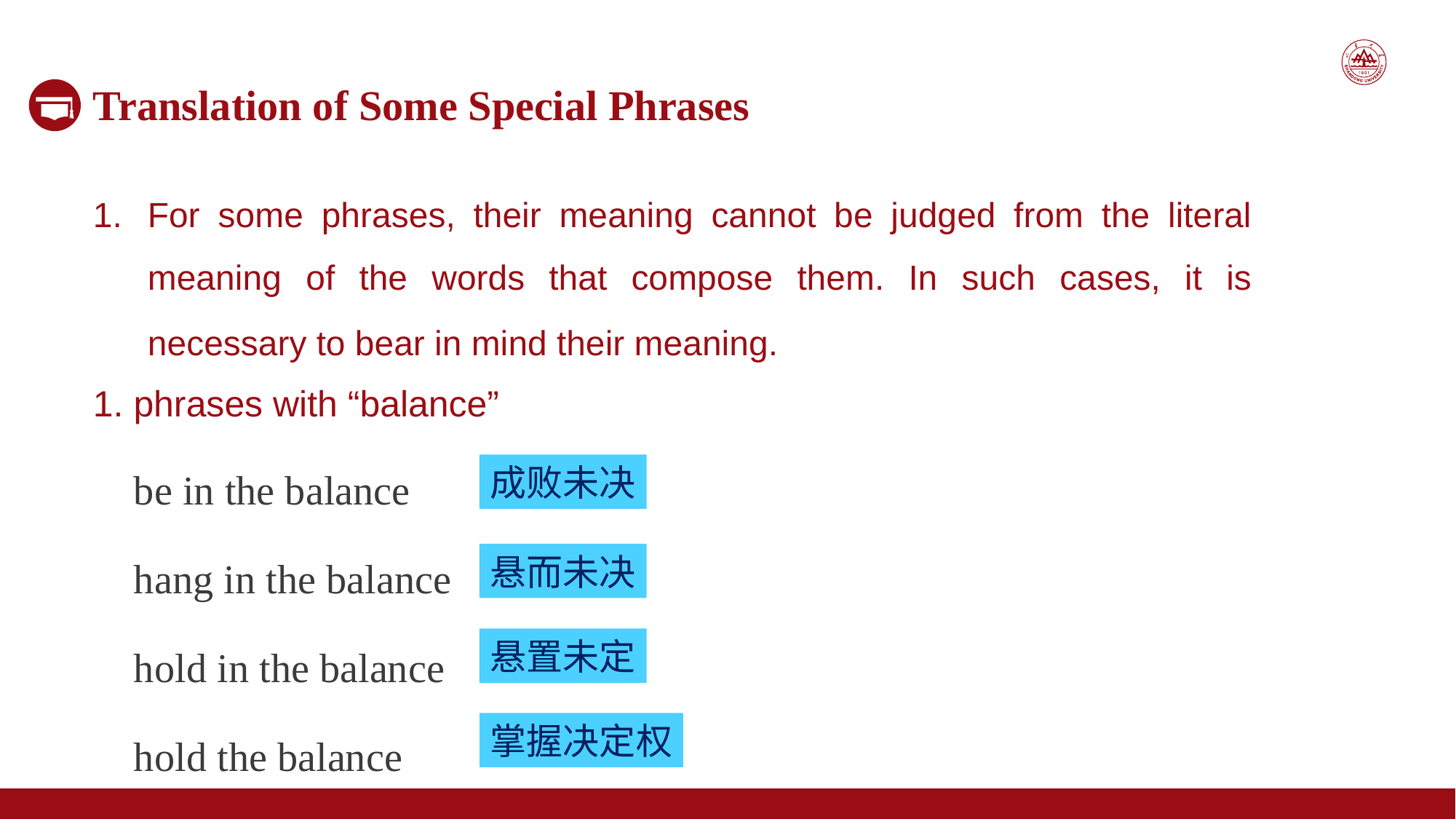

Translation of Some Special Phrases

For some phrases, their meaning cannot be judged from the literal meaning of the words that compose them. In such cases, it is necessary to bear in mind their meaning.
1. phrases with “balance”
    be in the balance
    hang in the balance
    hold in the balance
    hold the balance
成败未决
悬而未决
悬置未定
掌握决定权